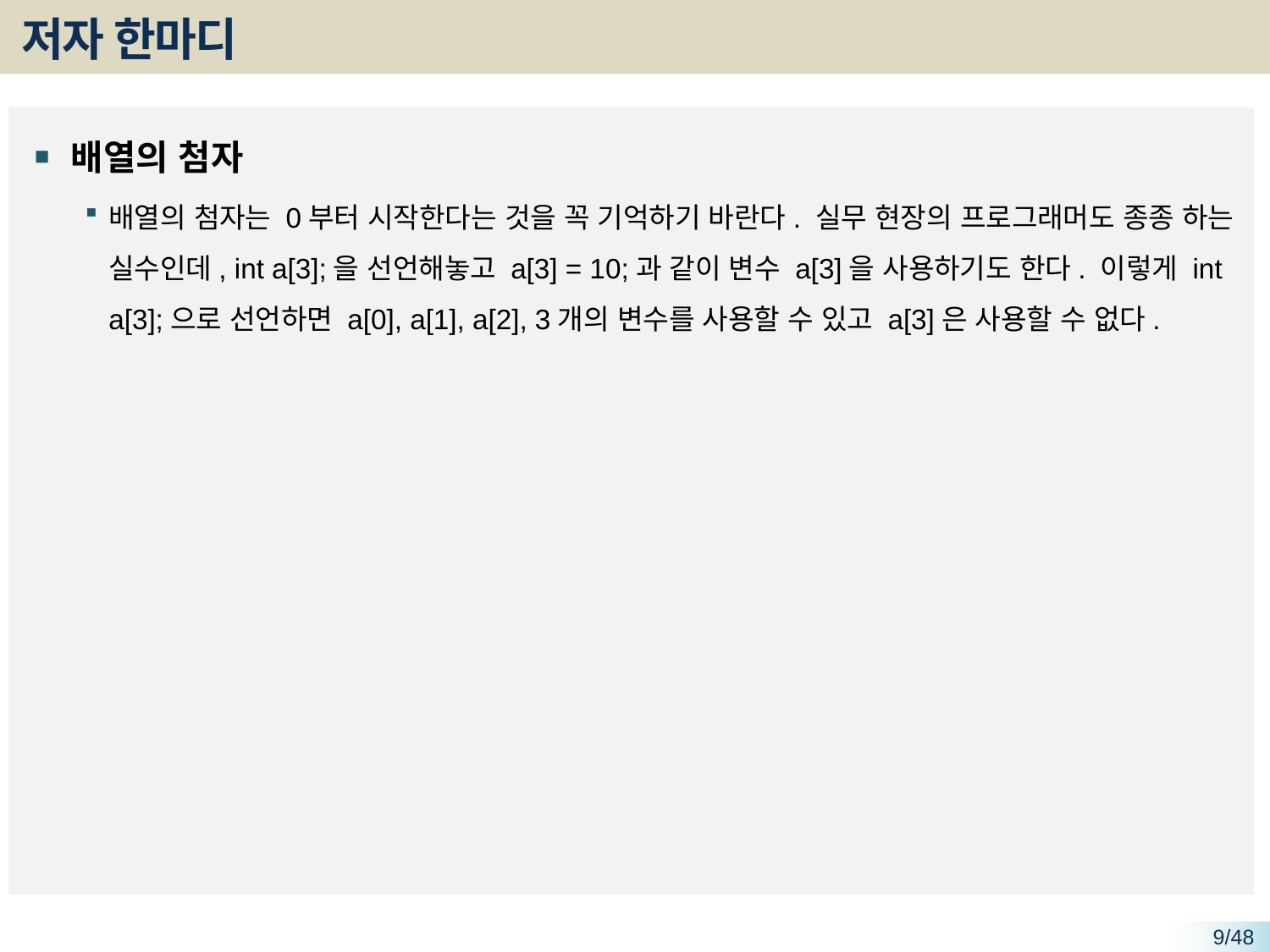

# 저자 한마디
배열의 첨자
배열의 첨자는 0부터 시작한다는 것을 꼭 기억하기 바란다. 실무 현장의 프로그래머도 종종 하는 실수인데, int a[3];을 선언해놓고 a[3] = 10;과 같이 변수 a[3]을 사용하기도 한다. 이렇게 int a[3];으로 선언하면 a[0], a[1], a[2], 3개의 변수를 사용할 수 있고 a[3]은 사용할 수 없다.